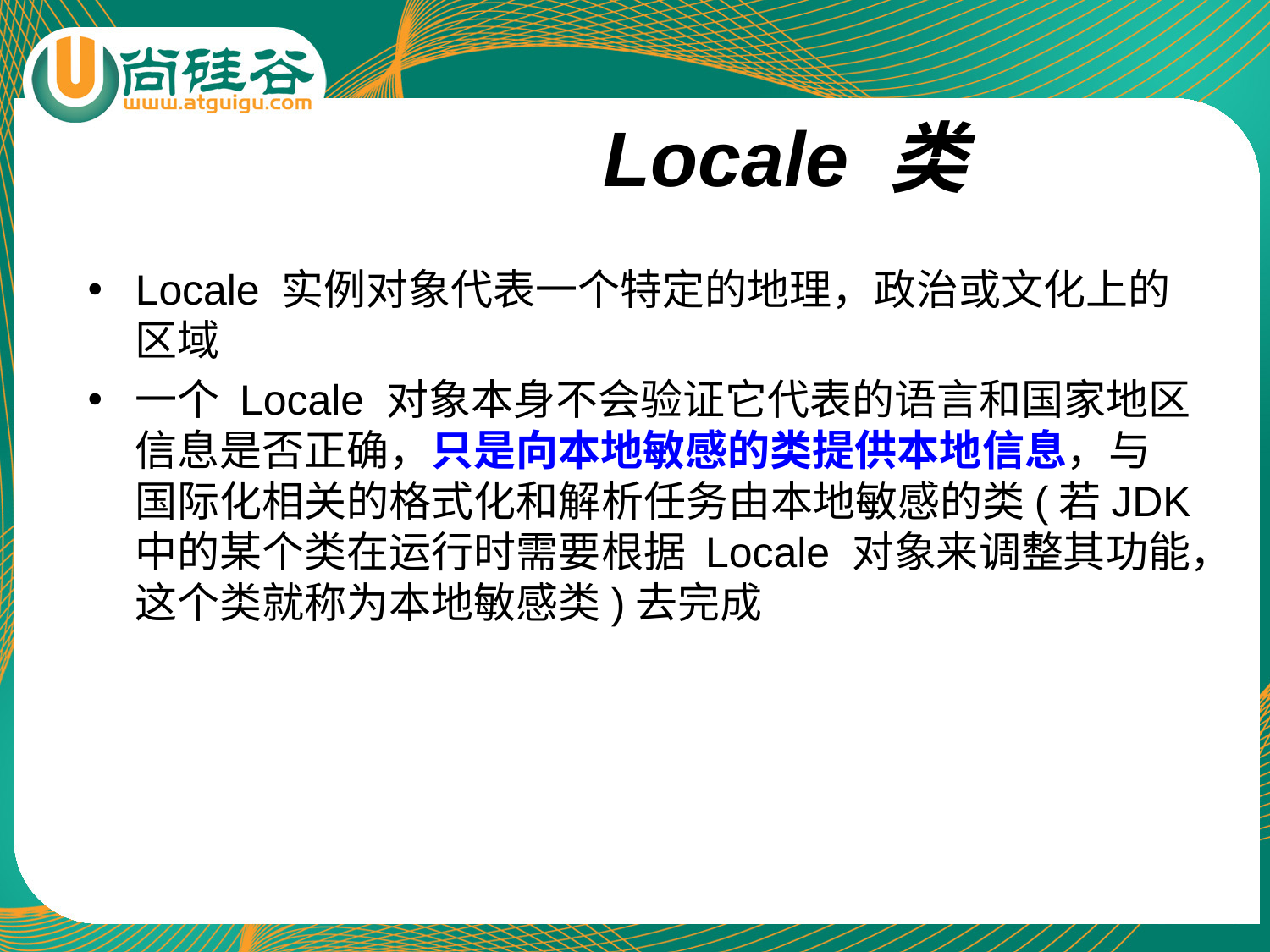

# Locale 类
Locale 实例对象代表一个特定的地理，政治或文化上的区域
一个 Locale 对象本身不会验证它代表的语言和国家地区信息是否正确，只是向本地敏感的类提供本地信息，与国际化相关的格式化和解析任务由本地敏感的类(若JDK中的某个类在运行时需要根据 Locale 对象来调整其功能，这个类就称为本地敏感类)去完成